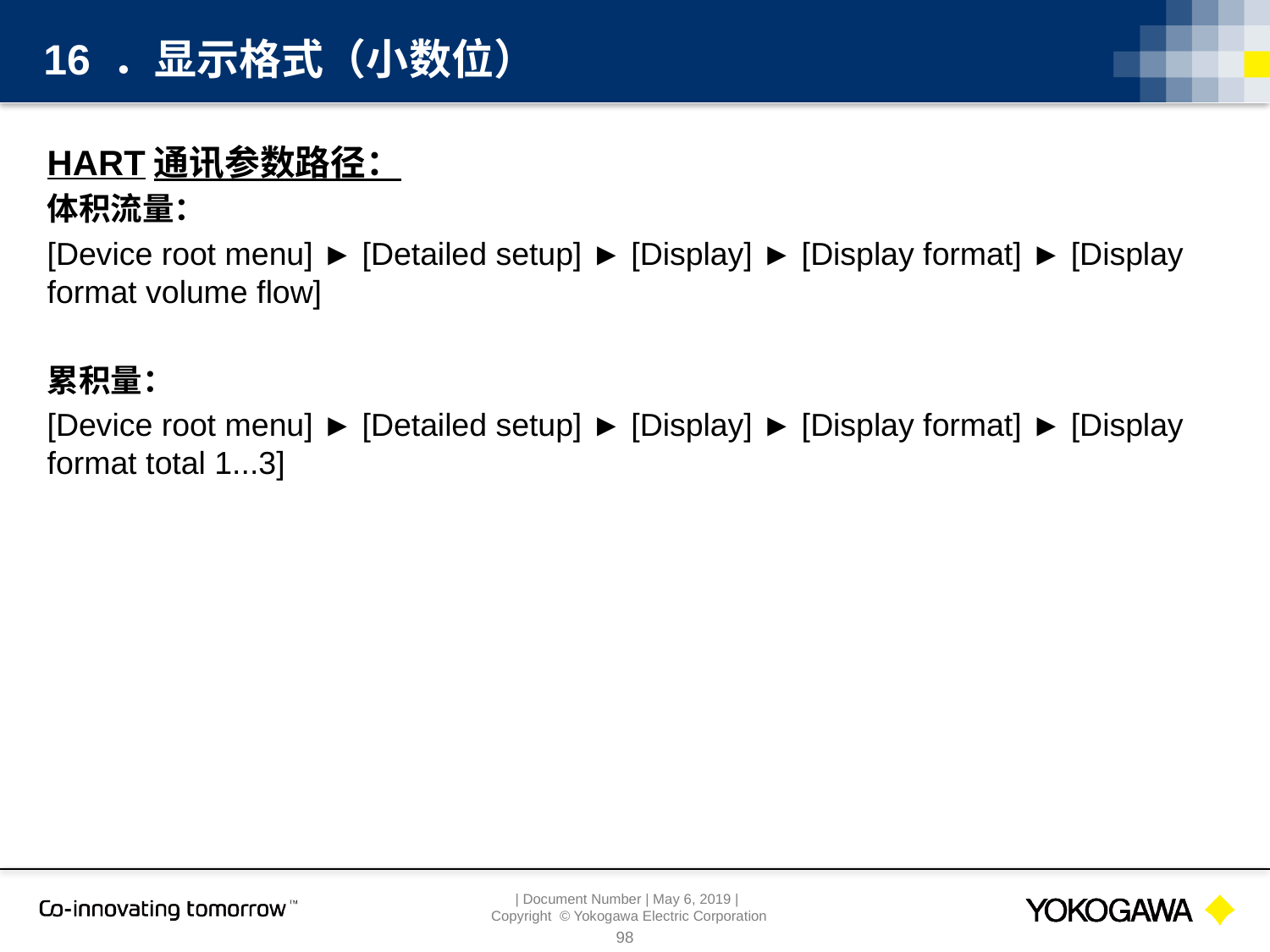

16 ．显示格式（小数位）
HART通讯参数路径：
体积流量：
[Device root menu] ► [Detailed setup] ► [Display] ► [Display format] ► [Display format volume flow]

累积量：
[Device root menu] ► [Detailed setup] ► [Display] ► [Display format] ► [Display format total 1...3]